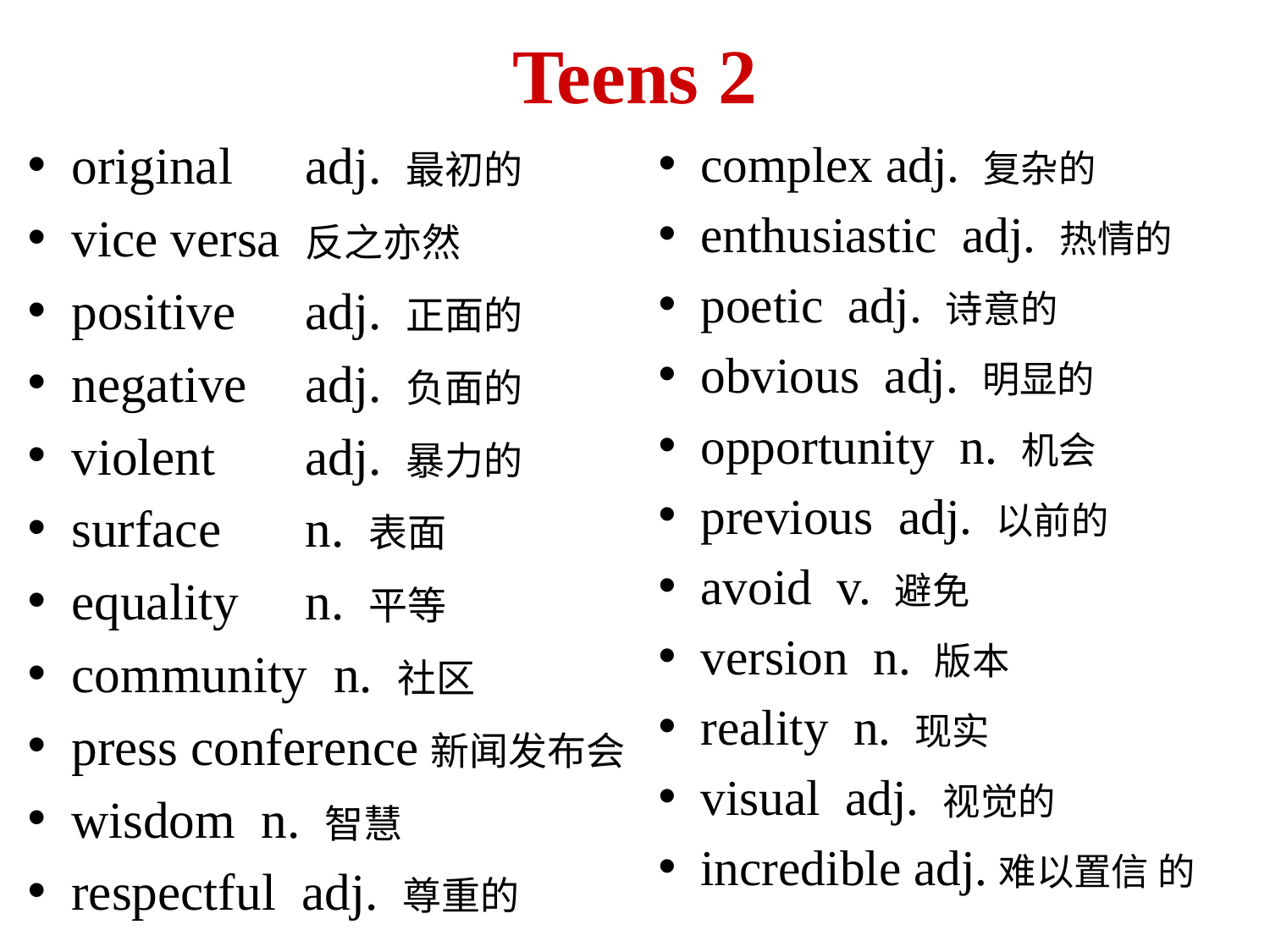

# Teens 2
original	adj. 最初的
vice versa	反之亦然
positive	adj. 正面的
negative	adj. 负面的
violent	adj. 暴力的
surface	n. 表面
equality	n. 平等
community  n. 社区
press conference新闻发布会
wisdom  n. 智慧
respectful  adj. 尊重的
complex adj. 复杂的
enthusiastic  adj. 热情的
poetic  adj. 诗意的
obvious  adj. 明显的
opportunity  n. 机会
previous  adj. 以前的
avoid  v. 避免
version  n. 版本
reality  n. 现实
visual  adj. 视觉的
incredible adj.难以置信 的